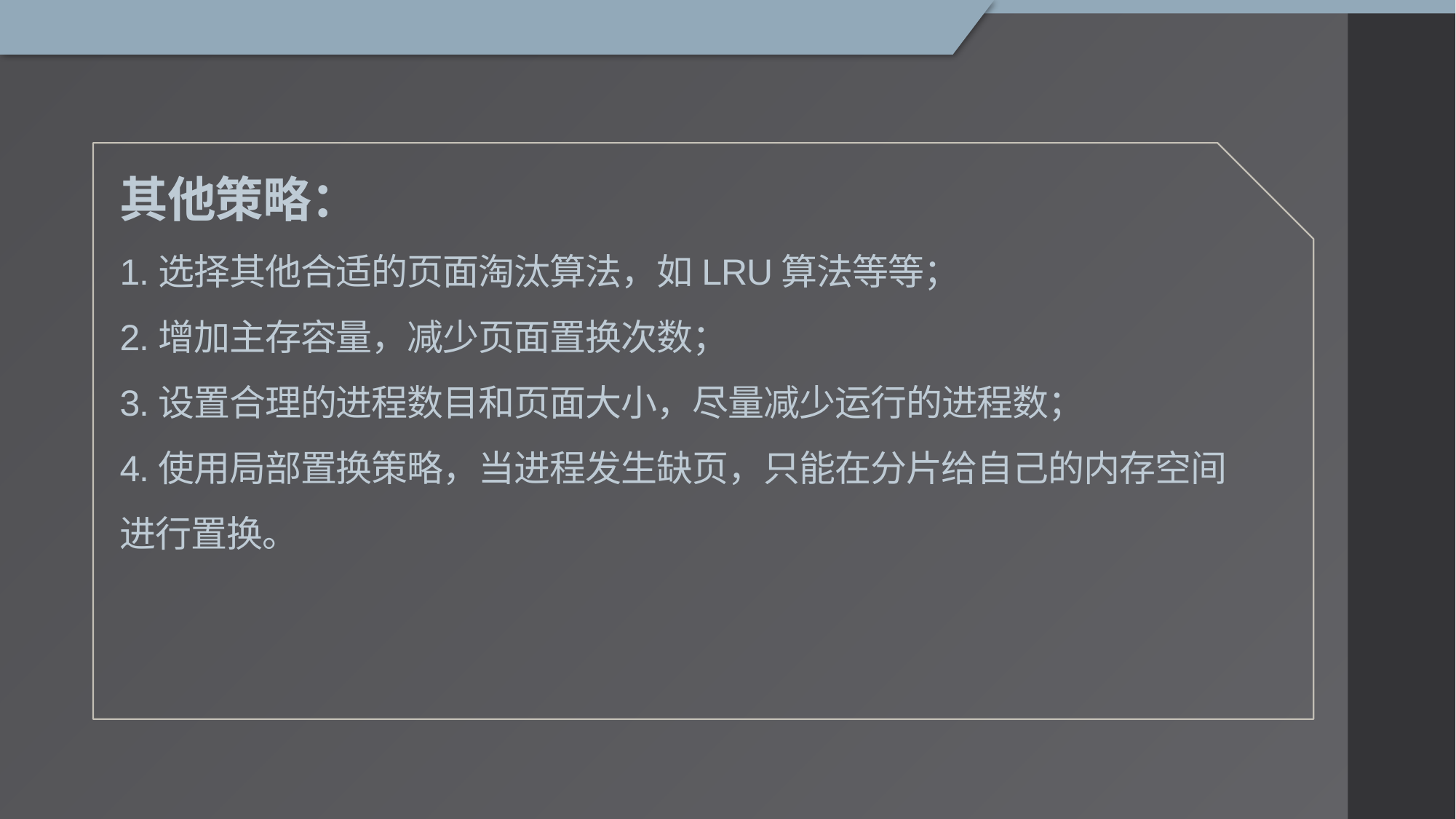

# 其他策略： 1.选择其他合适的页面淘汰算法，如LRU算法等等； 2.增加主存容量，减少页面置换次数； 3.设置合理的进程数目和页面大小，尽量减少运行的进程数； 4.使用局部置换策略，当进程发生缺页，只能在分片给自己的内存空间进行置换。